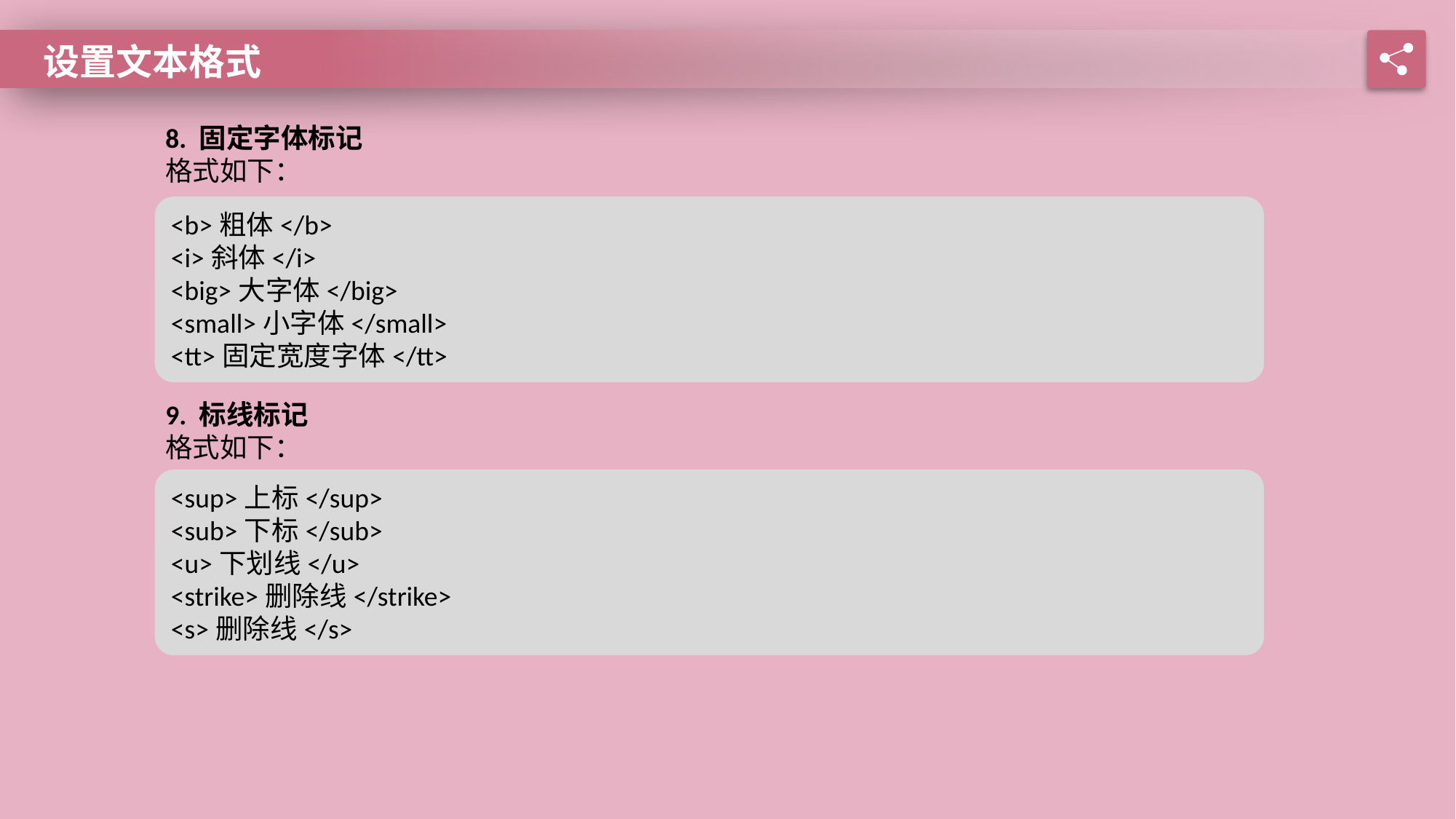

设置文本格式
8. 固定字体标记
格式如下：
<b>粗体</b>
<i>斜体</i>
<big>大字体</big>
<small>小字体</small>
<tt>固定宽度字体</tt>
9. 标线标记
格式如下：
<sup>上标</sup>
<sub>下标</sub>
<u>下划线</u>
<strike>删除线</strike>
<s>删除线</s>